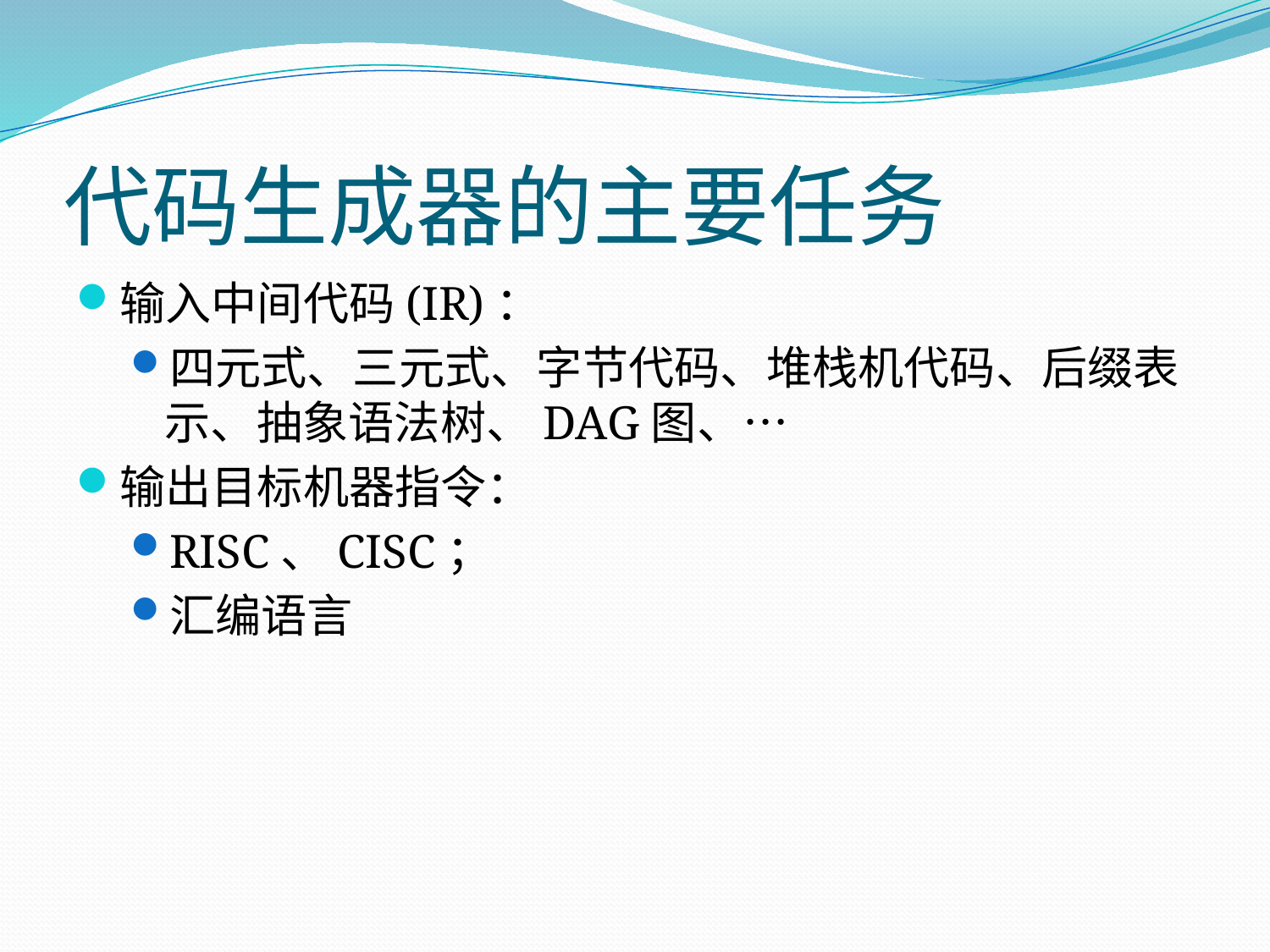

# 代码生成器的主要任务
输入中间代码(IR)：
四元式、三元式、字节代码、堆栈机代码、后缀表示、抽象语法树、DAG图、…
输出目标机器指令：
RISC、CISC；
汇编语言